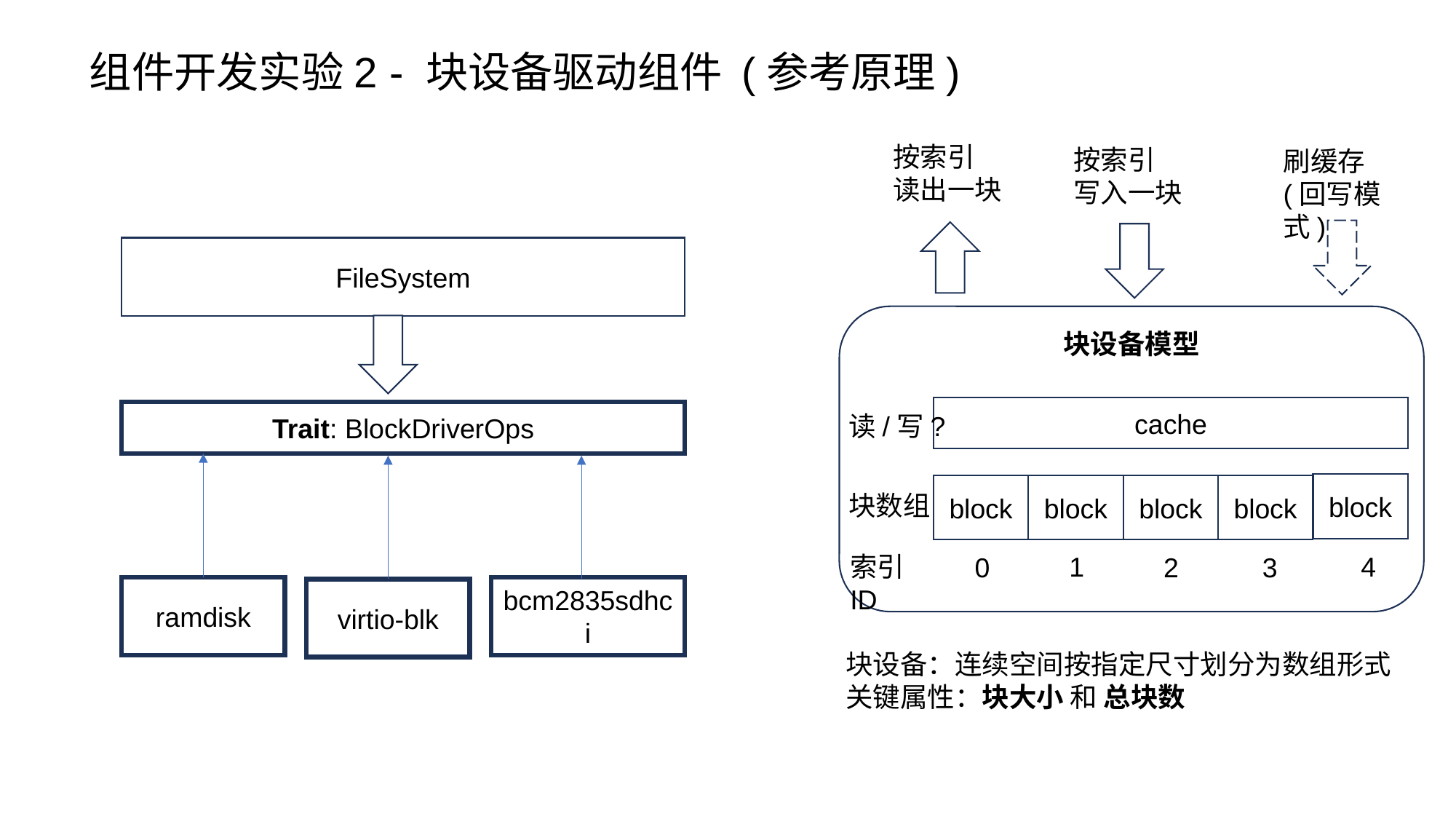

组件开发实验2 - 块设备驱动组件 (参考原理)
按索引
读出一块
按索引
写入一块
刷缓存
(回写模式)

FileSystem
块设备模型

cache
Trait: BlockDriverOps
读/写?
block
block
block
block
block
块数组
索引ID
1
4
0
2
3
ramdisk
bcm2835sdhci
virtio-blk
块设备：连续空间按指定尺寸划分为数组形式
关键属性：块大小 和 总块数